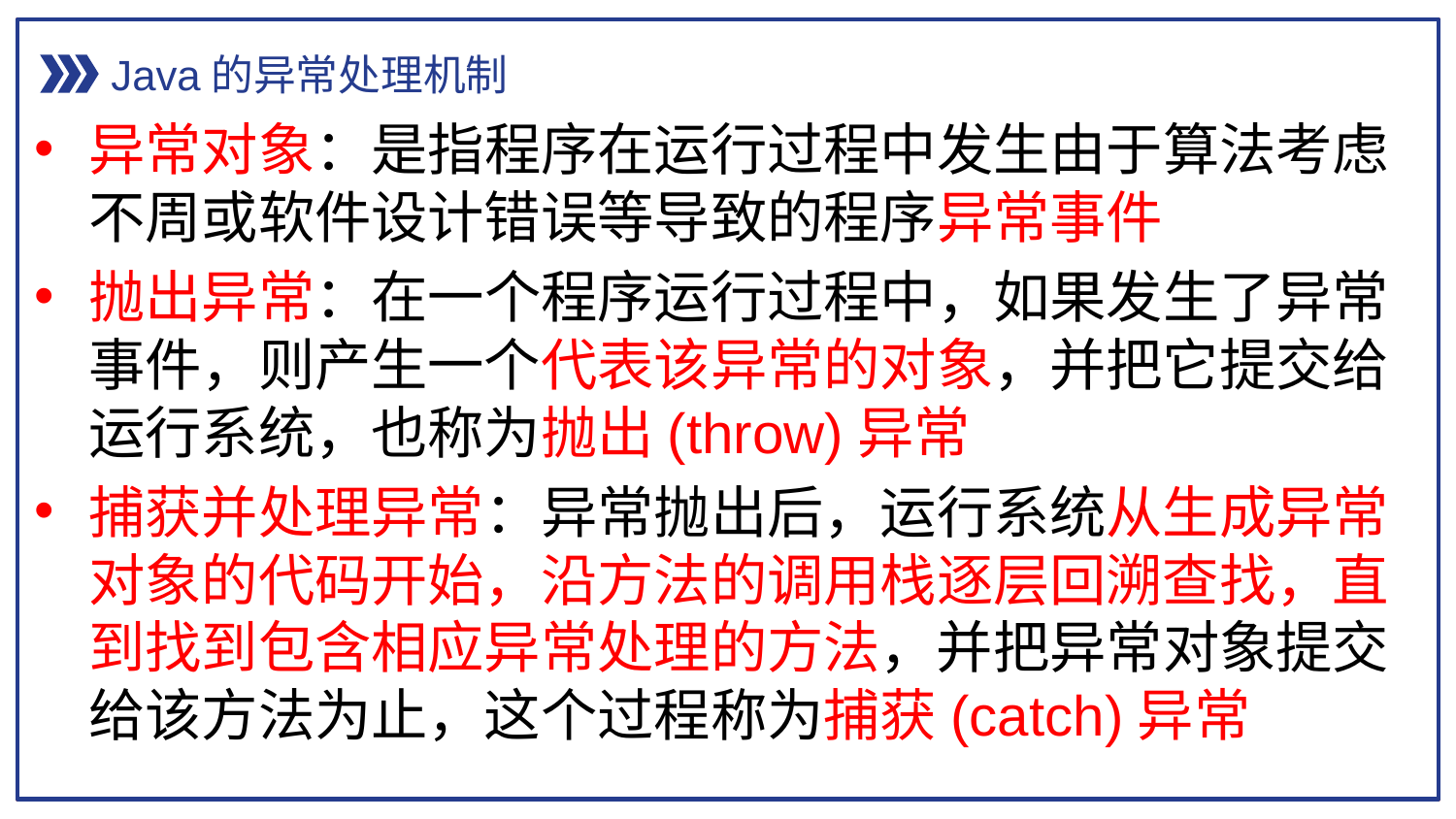

Java的异常处理机制

异常对象：是指程序在运行过程中发生由于算法考虑不周或软件设计错误等导致的程序异常事件
抛出异常：在一个程序运行过程中，如果发生了异常事件，则产生一个代表该异常的对象，并把它提交给运行系统，也称为抛出(throw)异常
捕获并处理异常：异常抛出后，运行系统从生成异常对象的代码开始，沿方法的调用栈逐层回溯查找，直到找到包含相应异常处理的方法，并把异常对象提交给该方法为止，这个过程称为捕获(catch)异常